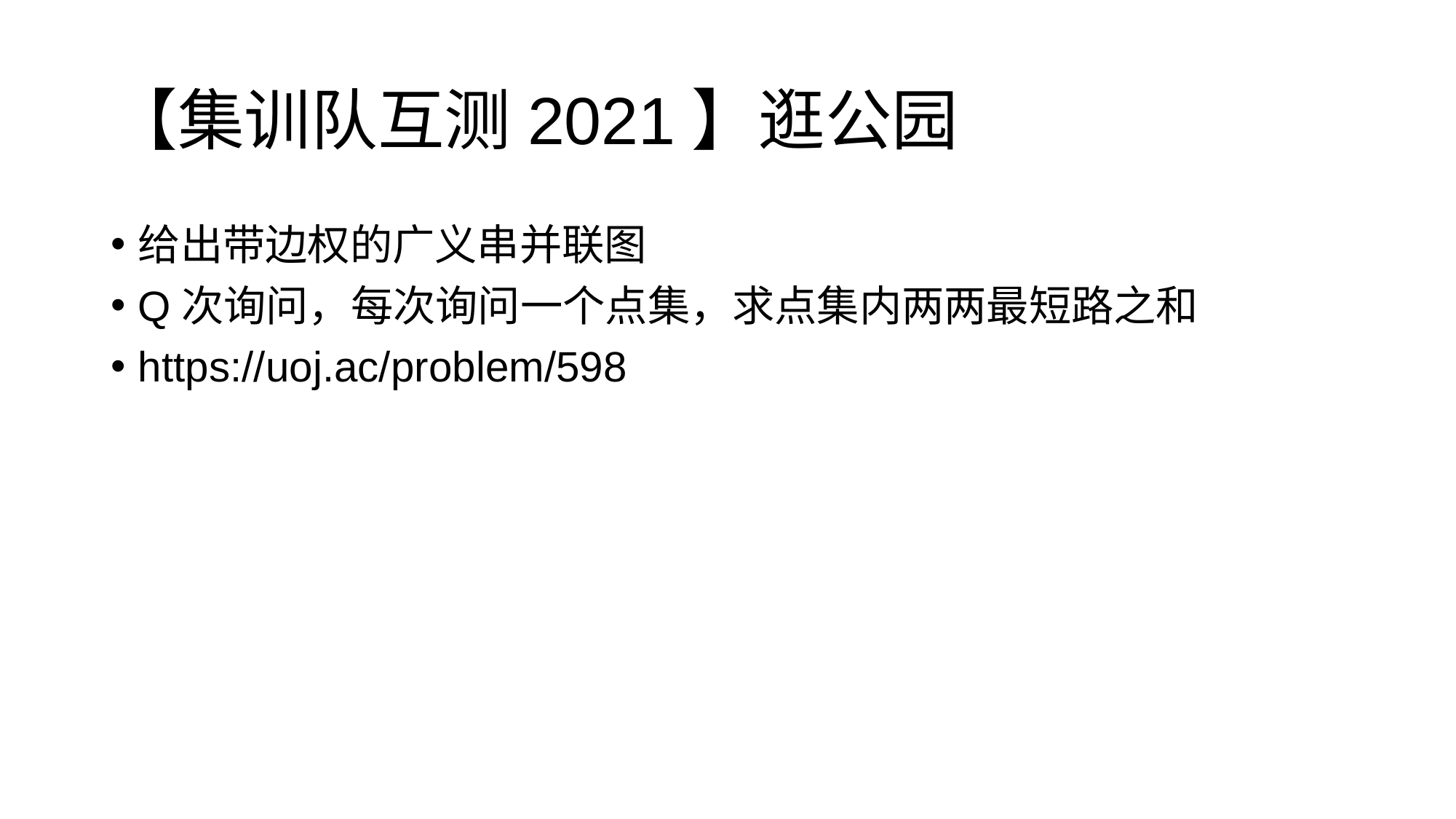

# 【集训队互测2021】逛公园
给出带边权的广义串并联图
Q次询问，每次询问一个点集，求点集内两两最短路之和
https://uoj.ac/problem/598